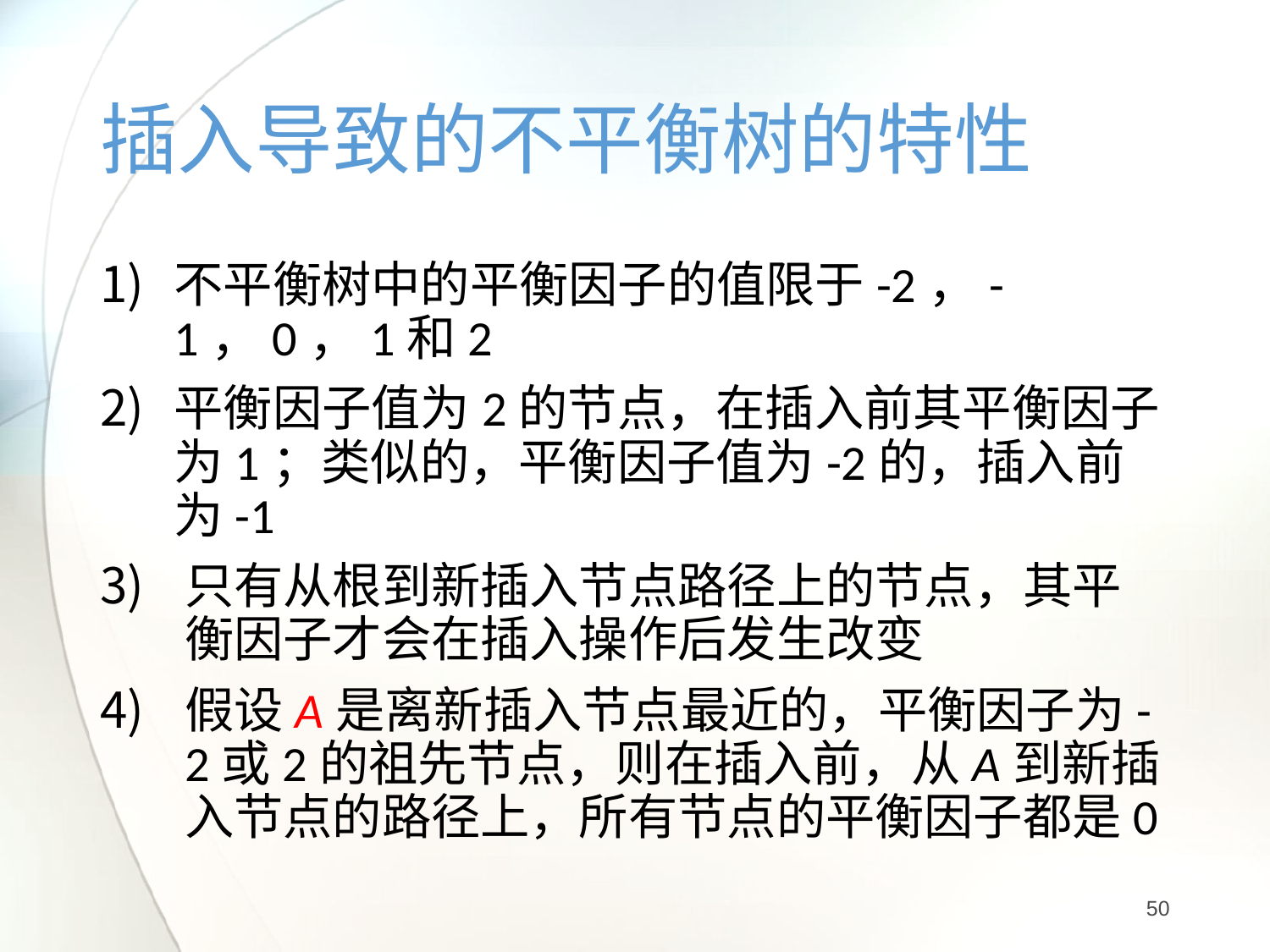

# 插入导致的不平衡树的特性
不平衡树中的平衡因子的值限于-2，-1，0，1和2
平衡因子值为2的节点，在插入前其平衡因子为1；类似的，平衡因子值为-2的，插入前为-1
只有从根到新插入节点路径上的节点，其平衡因子才会在插入操作后发生改变
假设A是离新插入节点最近的，平衡因子为-2或2的祖先节点，则在插入前，从A到新插入节点的路径上，所有节点的平衡因子都是0

50